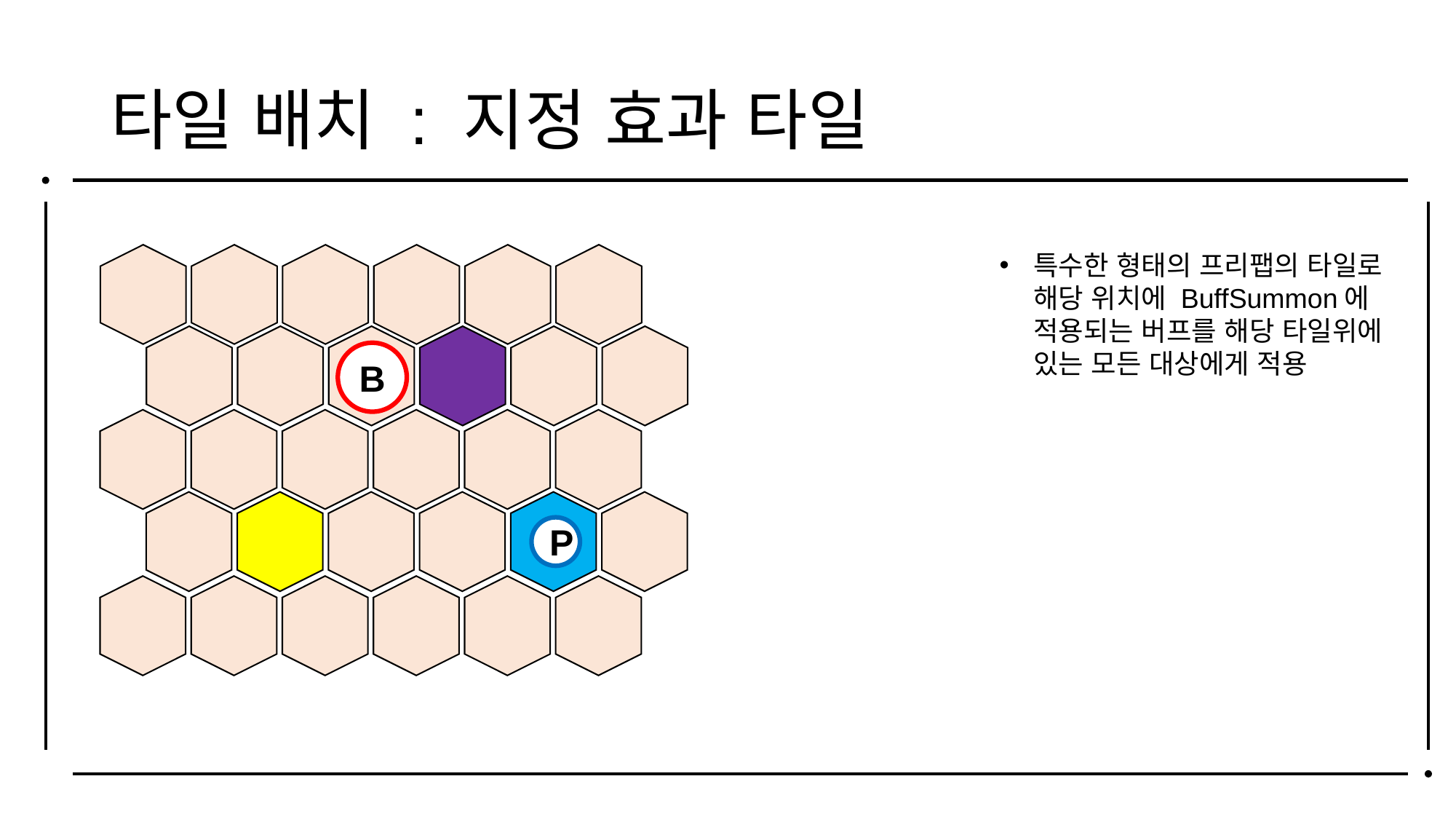

# 타일 배치 : 지정 효과 타일
특수한 형태의 프리팹의 타일로
해당 위치에 BuffSummon에
적용되는 버프를 해당 타일위에
있는 모든 대상에게 적용

B
P
보스 몬스터는 기본 대기 상태에서 유저와의 접촉을 통해 전투 혹은 추격으로 넘어 간다.
상태이상은 기본 항상 체크를 하면서도 강제 효과를 가진 상태이상은 별도로 분류한다.
이걸로 4개가 마지막인가… 이게 끝인가? 더 있나?
지형 지물에 대한 FSM은 별도의 지형 지물 문서에서 확인. -> 얘들도 사실상 상태이상으로 처리